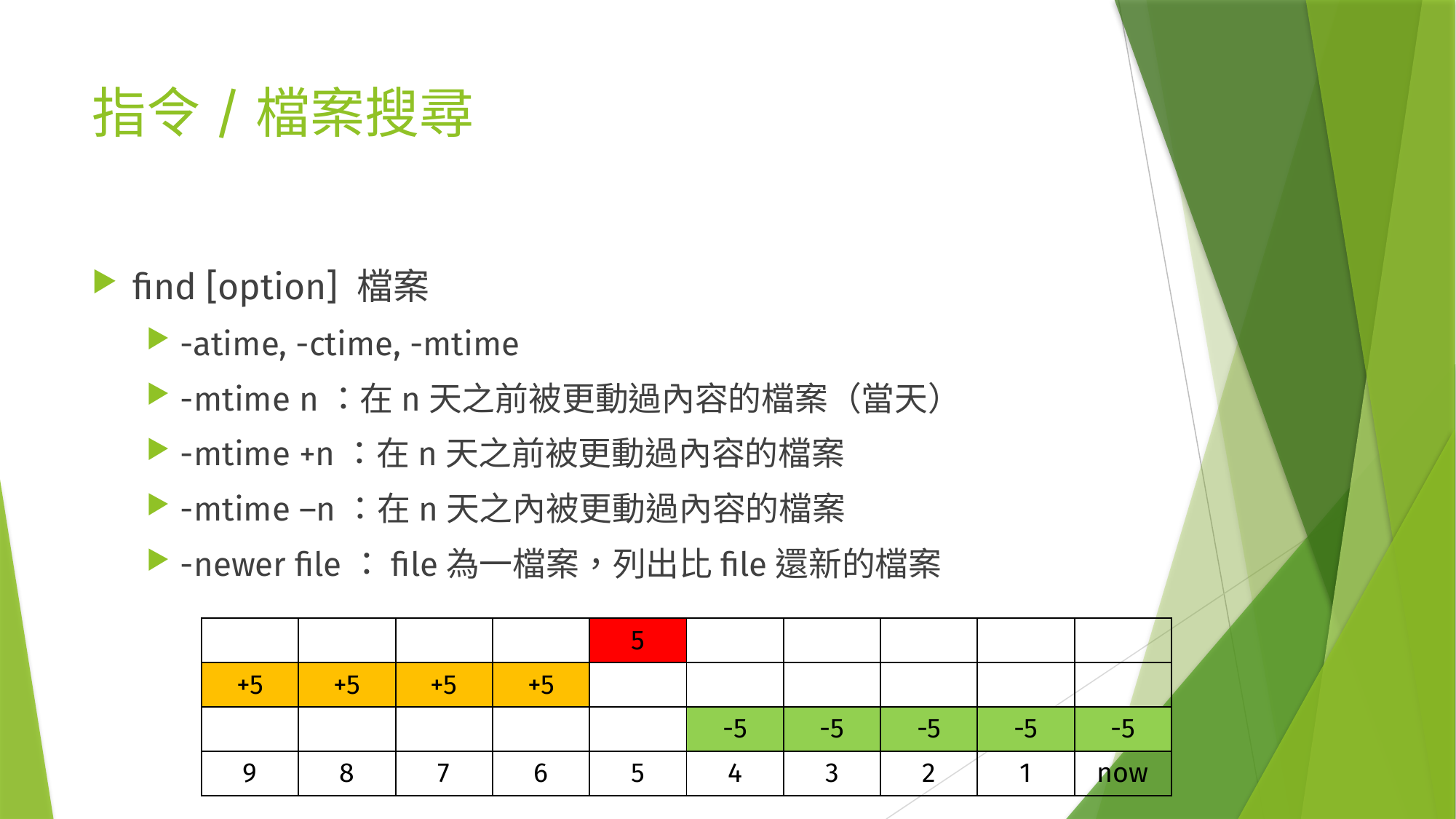

# 指令/檔案搜尋
find [option] 檔案
-atime, -ctime, -mtime
-mtime n：在n天之前被更動過內容的檔案（當天）
-mtime +n：在n天之前被更動過內容的檔案
-mtime –n：在n天之內被更動過內容的檔案
-newer file：file為一檔案，列出比file還新的檔案
|  |  |  |  | 5 |  |  |  |  |  |
| --- | --- | --- | --- | --- | --- | --- | --- | --- | --- |
| +5 | +5 | +5 | +5 |  |  |  |  |  |  |
|  |  |  |  |  | -5 | -5 | -5 | -5 | -5 |
| 9 | 8 | 7 | 6 | 5 | 4 | 3 | 2 | 1 | now |